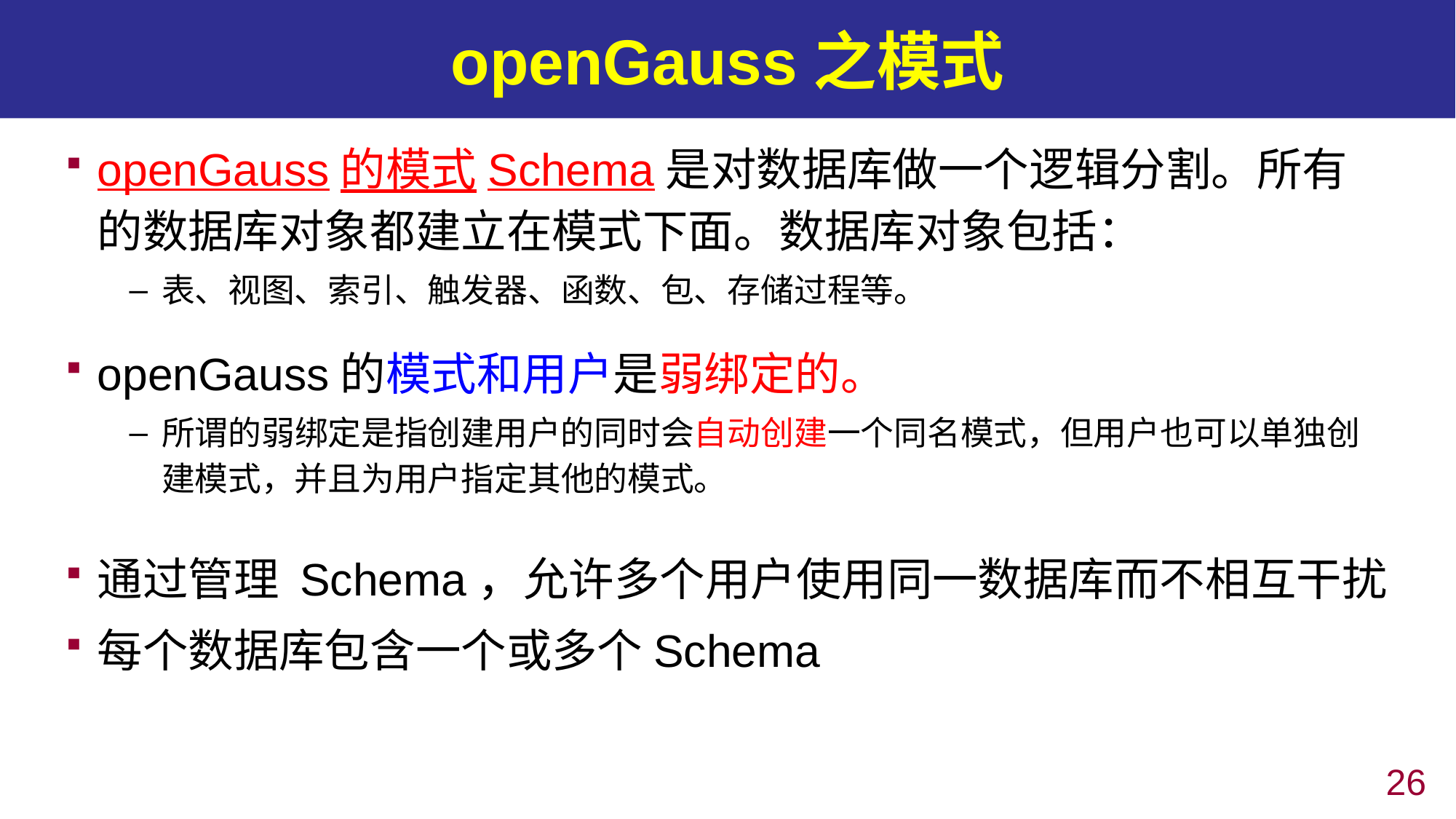

# openGauss之模式
openGauss的模式Schema是对数据库做一个逻辑分割。所有的数据库对象都建立在模式下面。数据库对象包括：
表、视图、索引、触发器、函数、包、存储过程等。

openGauss的模式和用户是弱绑定的。
所谓的弱绑定是指创建用户的同时会自动创建一个同名模式，但用户也可以单独创建模式，并且为用户指定其他的模式。

通过管理 Schema，允许多个用户使用同一数据库而不相互干扰
每个数据库包含一个或多个Schema
26